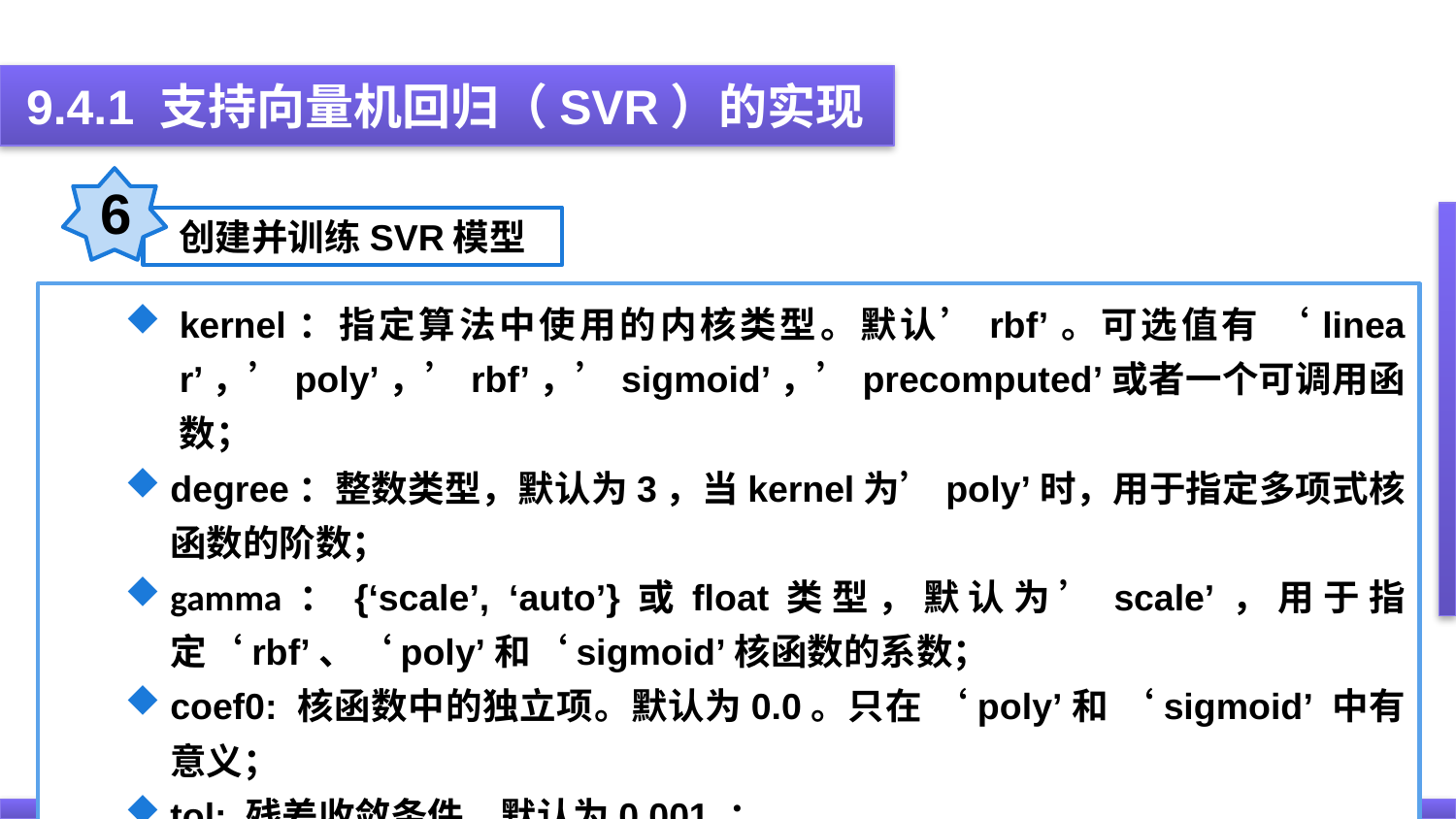

9.4.1 支持向量机回归（SVR）的实现
6
创建并训练SVR模型
kernel：指定算法中使用的内核类型。默认’rbf’。可选值有 ‘linear’，’poly’，’rbf’，’sigmoid’，’precomputed’或者一个可调用函数；
degree：整数类型，默认为3，当kernel为’poly’时，用于指定多项式核函数的阶数；
gamma：{‘scale’, ‘auto’}或float类型，默认为’scale’，用于指定‘rbf’、‘poly’和‘sigmoid’核函数的系数；
coef0: 核函数中的独立项。默认为0.0。只在 ‘poly’和 ‘sigmoid’ 中有意义；
tol: 残差收敛条件。默认为0.001 ；